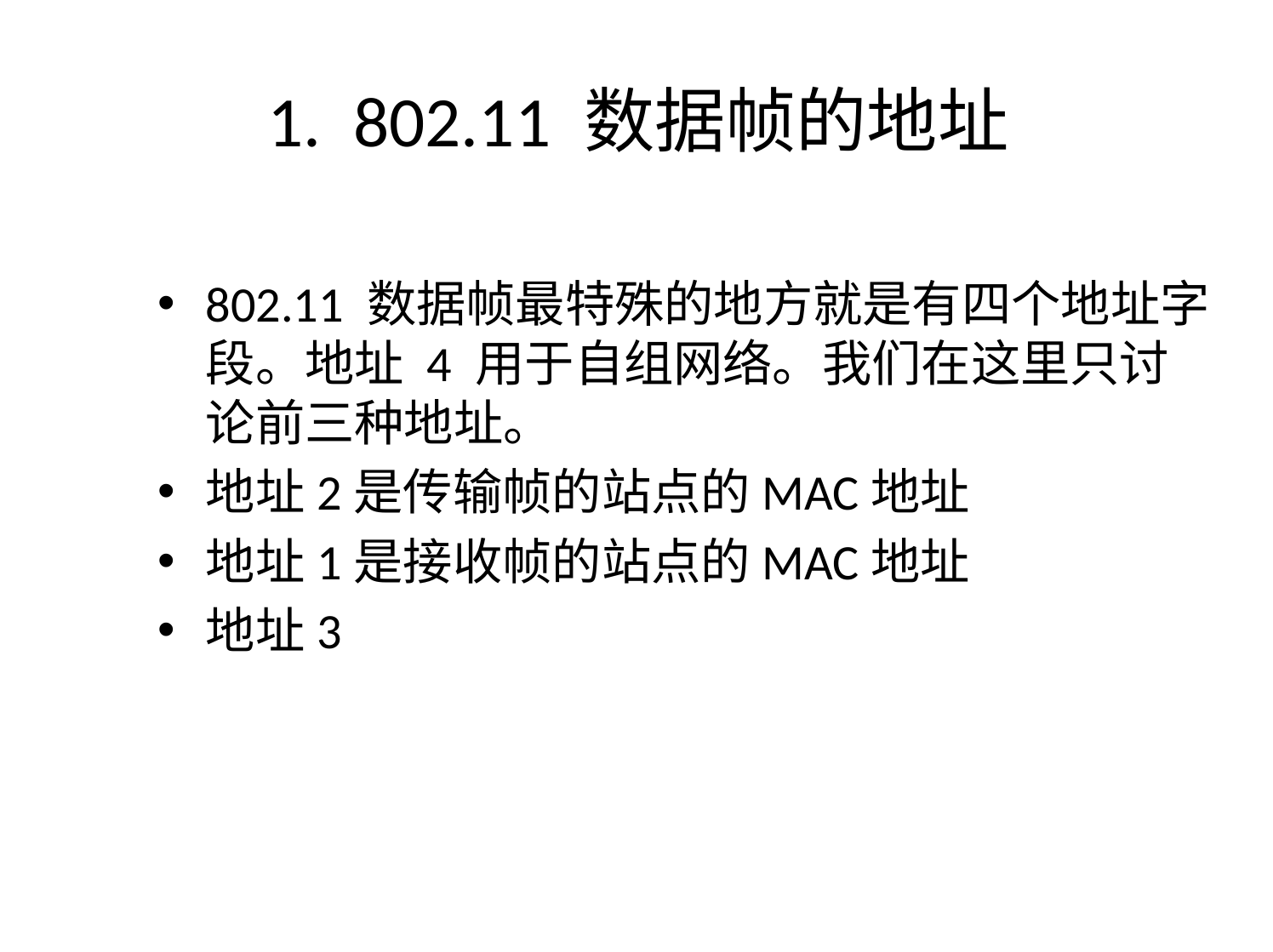

# 1.  802.11 数据帧的地址
802.11 数据帧最特殊的地方就是有四个地址字段。地址 4 用于自组网络。我们在这里只讨论前三种地址。
地址2是传输帧的站点的MAC地址
地址1是接收帧的站点的MAC地址
地址3

134